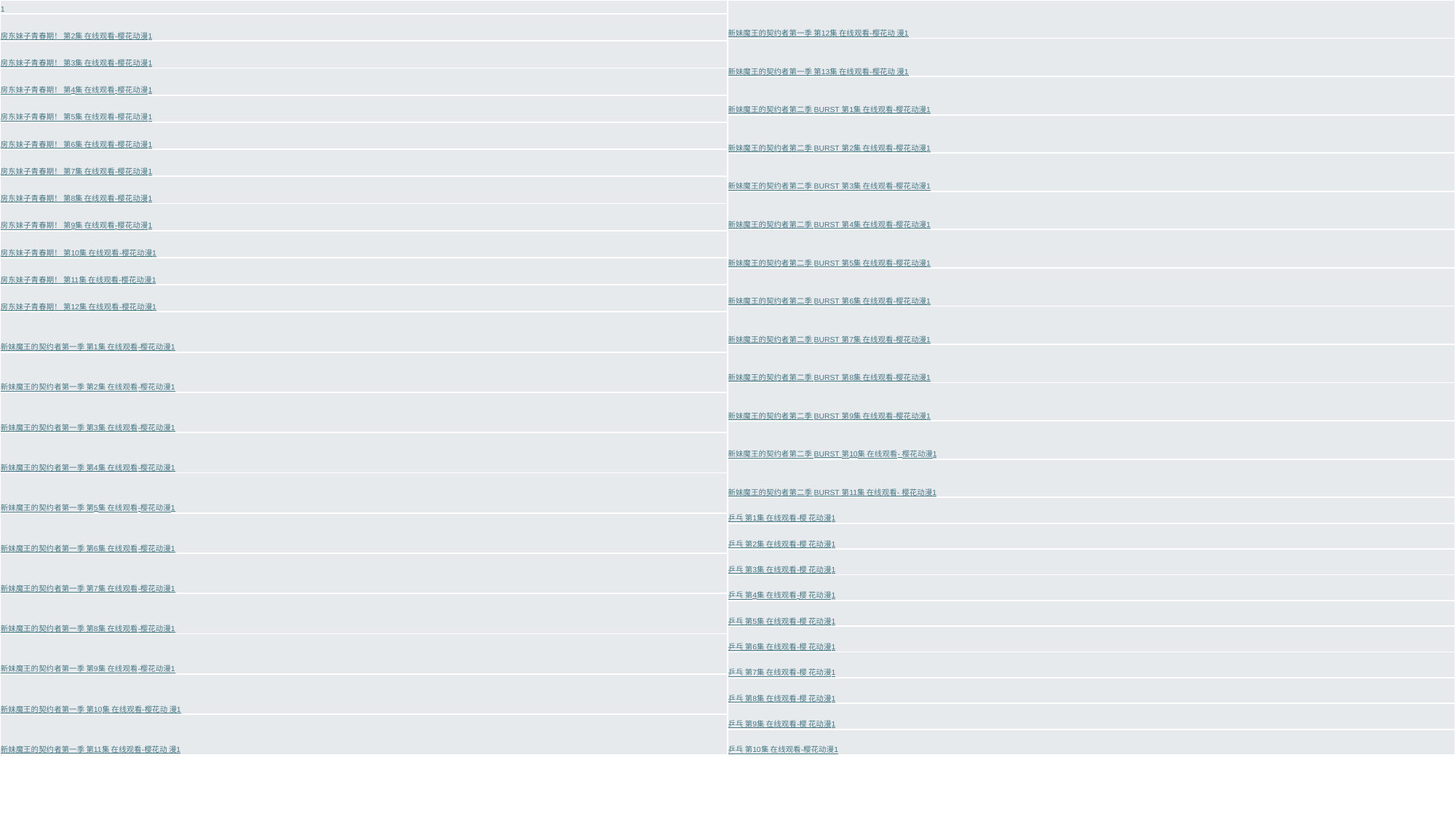

| 1 |
| --- |
| 房东妹子青春期！ 第2集 在线观看-樱花动漫1 |
| 房东妹子青春期！ 第3集 在线观看-樱花动漫1 |
| 房东妹子青春期！ 第4集 在线观看-樱花动漫1 |
| 房东妹子青春期！ 第5集 在线观看-樱花动漫1 |
| 房东妹子青春期！ 第6集 在线观看-樱花动漫1 |
| 房东妹子青春期！ 第7集 在线观看-樱花动漫1 |
| 房东妹子青春期！ 第8集 在线观看-樱花动漫1 |
| 房东妹子青春期！ 第9集 在线观看-樱花动漫1 |
| 房东妹子青春期！ 第10集 在线观看-樱花动漫1 |
| 房东妹子青春期！ 第11集 在线观看-樱花动漫1 |
| 房东妹子青春期！ 第12集 在线观看-樱花动漫1 |
| 新妹魔王的契约者第一季 第1集 在线观看-樱花动漫1 |
| 新妹魔王的契约者第一季 第2集 在线观看-樱花动漫1 |
| 新妹魔王的契约者第一季 第3集 在线观看-樱花动漫1 |
| 新妹魔王的契约者第一季 第4集 在线观看-樱花动漫1 |
| 新妹魔王的契约者第一季 第5集 在线观看-樱花动漫1 |
| 新妹魔王的契约者第一季 第6集 在线观看-樱花动漫1 |
| 新妹魔王的契约者第一季 第7集 在线观看-樱花动漫1 |
| 新妹魔王的契约者第一季 第8集 在线观看-樱花动漫1 |
| 新妹魔王的契约者第一季 第9集 在线观看-樱花动漫1 |
| 新妹魔王的契约者第一季 第10集 在线观看-樱花动 漫1 |
| 新妹魔王的契约者第一季 第11集 在线观看-樱花动 漫1 |
| 新妹魔王的契约者第一季 第12集 在线观看-樱花动 漫1 |
| --- |
| 新妹魔王的契约者第一季 第13集 在线观看-樱花动 漫1 |
| 新妹魔王的契约者第二季 BURST 第1集 在线观看-樱花动漫1 |
| 新妹魔王的契约者第二季 BURST 第2集 在线观看-樱花动漫1 |
| 新妹魔王的契约者第二季 BURST 第3集 在线观看-樱花动漫1 |
| 新妹魔王的契约者第二季 BURST 第4集 在线观看-樱花动漫1 |
| 新妹魔王的契约者第二季 BURST 第5集 在线观看-樱花动漫1 |
| 新妹魔王的契约者第二季 BURST 第6集 在线观看-樱花动漫1 |
| 新妹魔王的契约者第二季 BURST 第7集 在线观看-樱花动漫1 |
| 新妹魔王的契约者第二季 BURST 第8集 在线观看-樱花动漫1 |
| 新妹魔王的契约者第二季 BURST 第9集 在线观看-樱花动漫1 |
| 新妹魔王的契约者第二季 BURST 第10集 在线观看- 樱花动漫1 |
| 新妹魔王的契约者第二季 BURST 第11集 在线观看- 樱花动漫1 |
| 乒乓 第1集 在线观看-樱 花动漫1 |
| 乒乓 第2集 在线观看-樱 花动漫1 |
| 乒乓 第3集 在线观看-樱 花动漫1 |
| 乒乓 第4集 在线观看-樱 花动漫1 |
| 乒乓 第5集 在线观看-樱 花动漫1 |
| 乒乓 第6集 在线观看-樱 花动漫1 |
| 乒乓 第7集 在线观看-樱 花动漫1 |
| 乒乓 第8集 在线观看-樱 花动漫1 |
| 乒乓 第9集 在线观看-樱 花动漫1 |
| 乒乓 第10集 在线观看-樱花动漫1 |